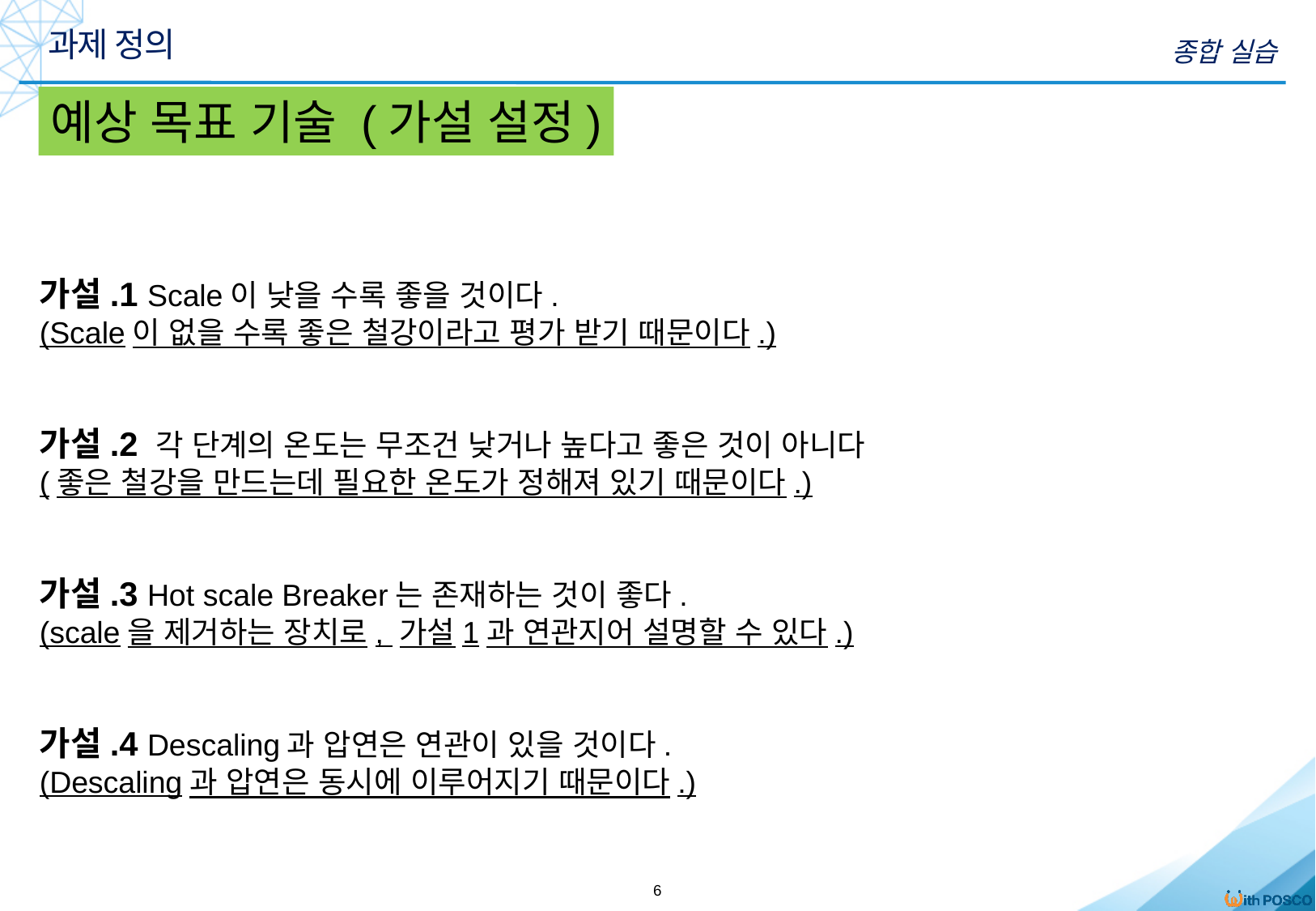

과제 정의
종합 실습
예상 목표 기술 (가설 설정)
가설.1 Scale이 낮을 수록 좋을 것이다.
(Scale이 없을 수록 좋은 철강이라고 평가 받기 때문이다.)

가설.2 각 단계의 온도는 무조건 낮거나 높다고 좋은 것이 아니다
(좋은 철강을 만드는데 필요한 온도가 정해져 있기 때문이다.)

가설.3 Hot scale Breaker는 존재하는 것이 좋다.
(scale을 제거하는 장치로, 가설1과 연관지어 설명할 수 있다.)

가설.4 Descaling과 압연은 연관이 있을 것이다.
(Descaling과 압연은 동시에 이루어지기 때문이다.)